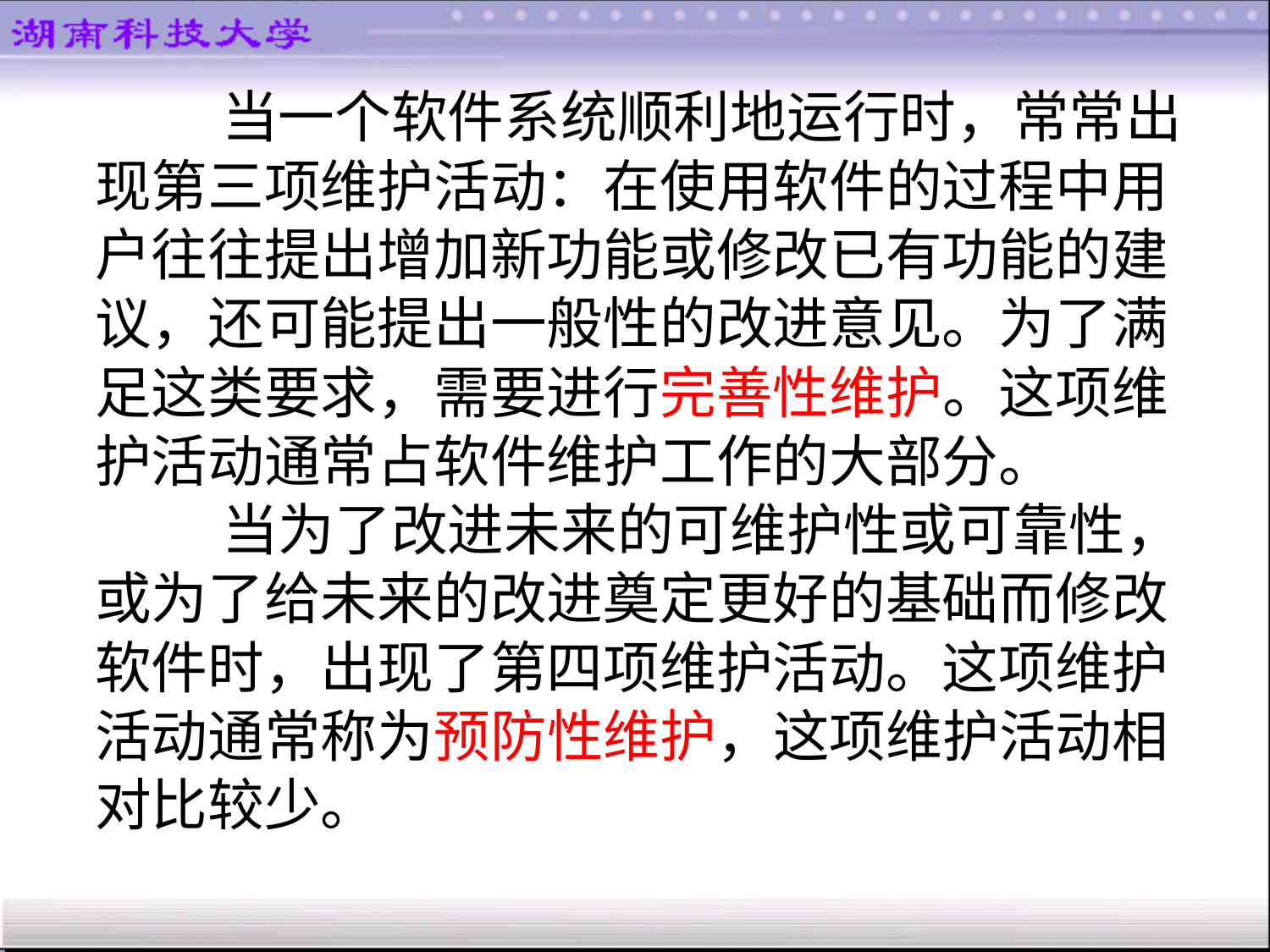

当一个软件系统顺利地运行时，常常出现第三项维护活动：在使用软件的过程中用户往往提出增加新功能或修改已有功能的建议，还可能提出一般性的改进意见。为了满足这类要求，需要进行完善性维护。这项维护活动通常占软件维护工作的大部分。
		当为了改进未来的可维护性或可靠性，或为了给未来的改进奠定更好的基础而修改软件时，出现了第四项维护活动。这项维护活动通常称为预防性维护，这项维护活动相对比较少。